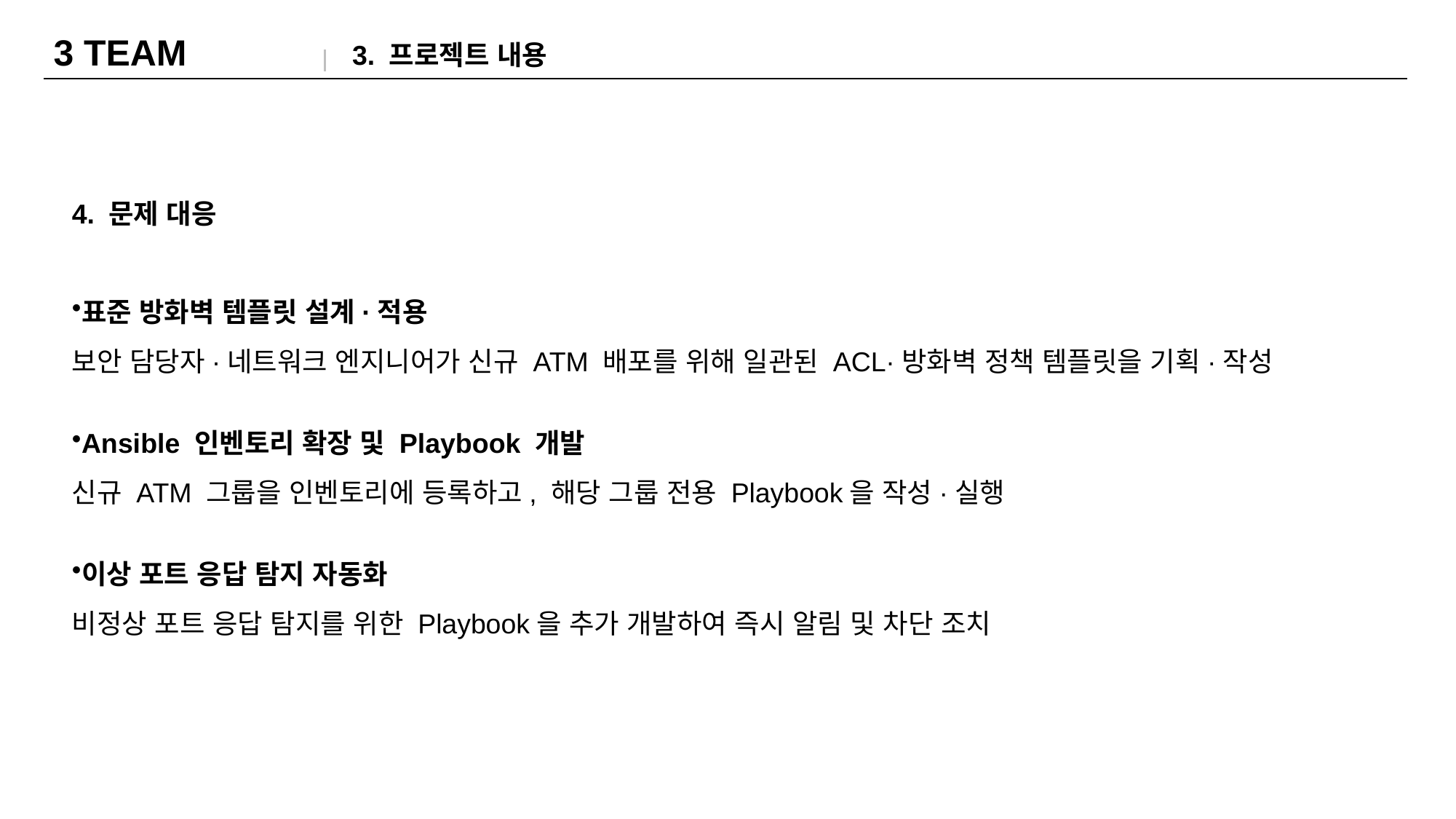

| 3 TEAM |
| --- |
3. 프로젝트 내용
4. 문제 대응

표준 방화벽 템플릿 설계·적용
보안 담당자·네트워크 엔지니어가 신규 ATM 배포를 위해 일관된 ACL·방화벽 정책 템플릿을 기획·작성

Ansible 인벤토리 확장 및 Playbook 개발
신규 ATM 그룹을 인벤토리에 등록하고, 해당 그룹 전용 Playbook을 작성·실행

이상 포트 응답 탐지 자동화
비정상 포트 응답 탐지를 위한 Playbook을 추가 개발하여 즉시 알림 및 차단 조치